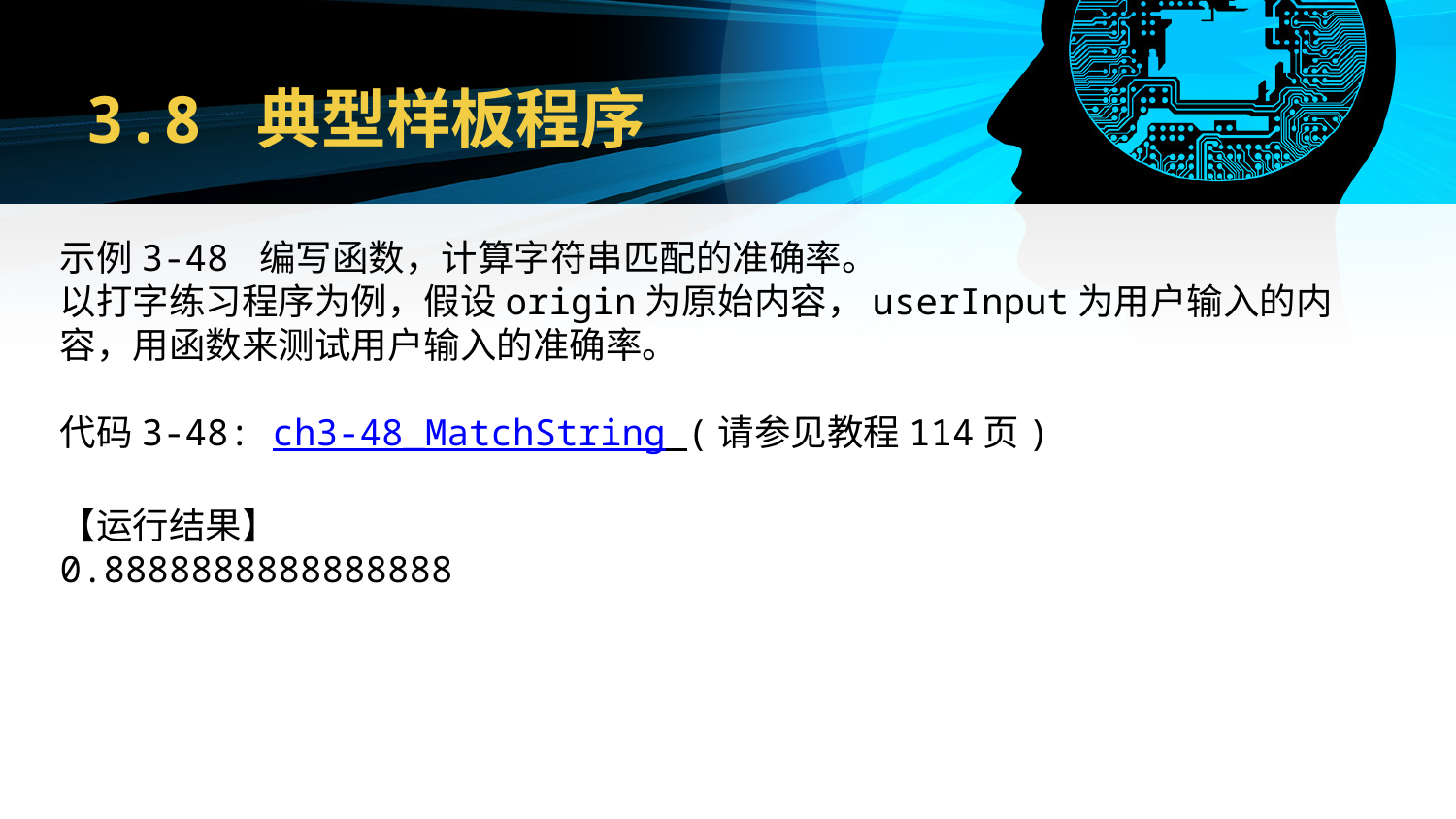

# 3.8 典型样板程序
示例3-48 编写函数，计算字符串匹配的准确率。
以打字练习程序为例，假设origin为原始内容，userInput为用户输入的内容，用函数来测试用户输入的准确率。

代码3-48: ch3-48_MatchString (请参见教程114页)

【运行结果】
0.8888888888888888